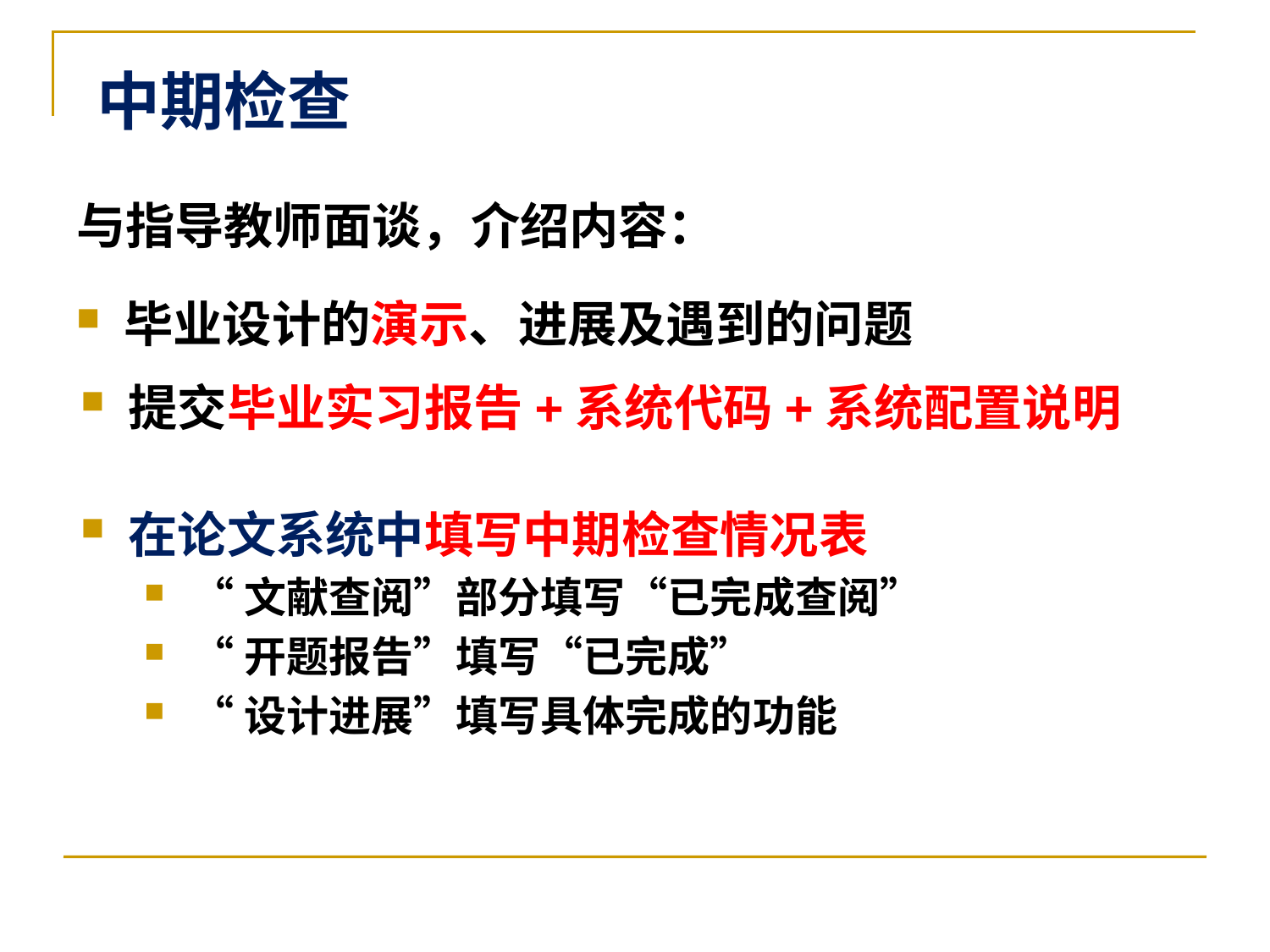

# 中期检查
与指导教师面谈，介绍内容：
毕业设计的演示、进展及遇到的问题
提交毕业实习报告+系统代码+系统配置说明
在论文系统中填写中期检查情况表
“文献查阅”部分填写“已完成查阅”
“开题报告”填写“已完成”
“设计进展”填写具体完成的功能